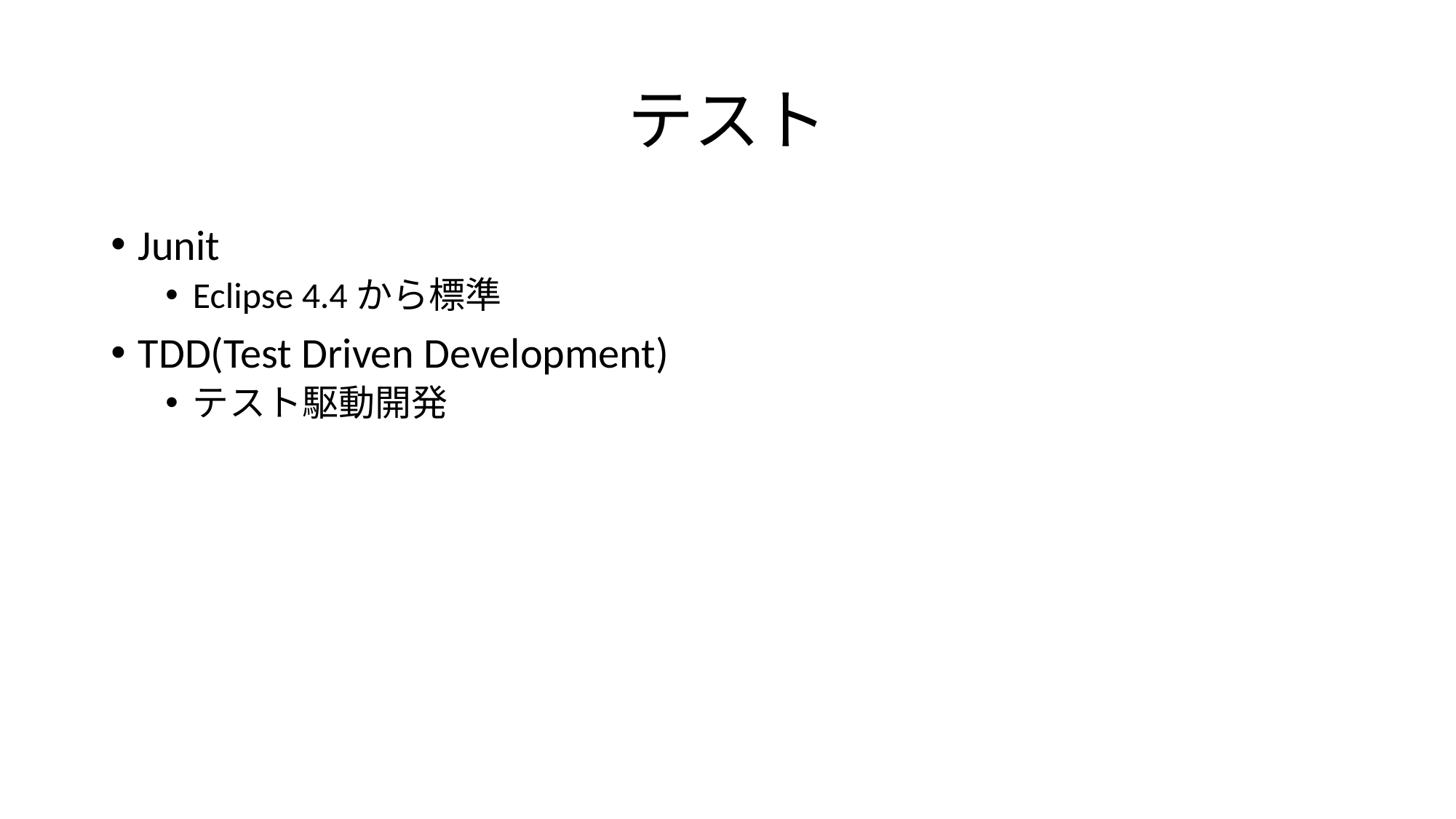

# テスト
Junit
Eclipse 4.4から標準
TDD(Test Driven Development)
テスト駆動開発